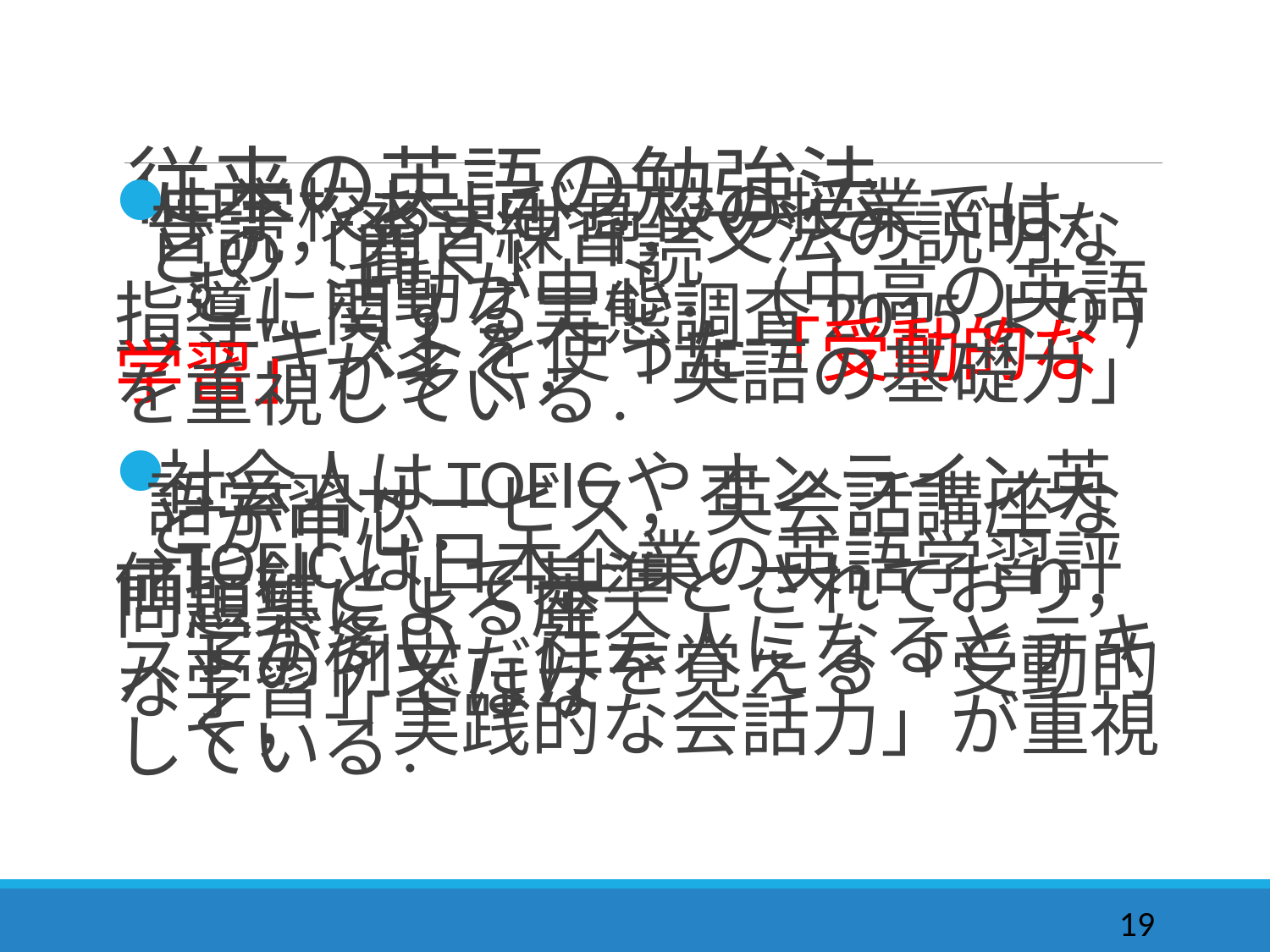

# 従来の英語の勉強法

中学校および高校の授業では、音読，発音練習，文法の説明などの「聞く」「読
　む」活動が中心． (中高の英語指導に関する実態調査2015より)
→テキストを使った「受動的な学習」が多く，「英語の基礎力」を重視している.

社会人はTOEICやオンライン英語学習サービス，英会話講座などが中心．
→TOEICは日本企業の英語学習評価指針として基準とされており，問題集による座
　学が多い．社会人になるとテキストの例文だけを覚える「受動的な学習」ではな
　く，「実践的な会話力」が重視している.
19